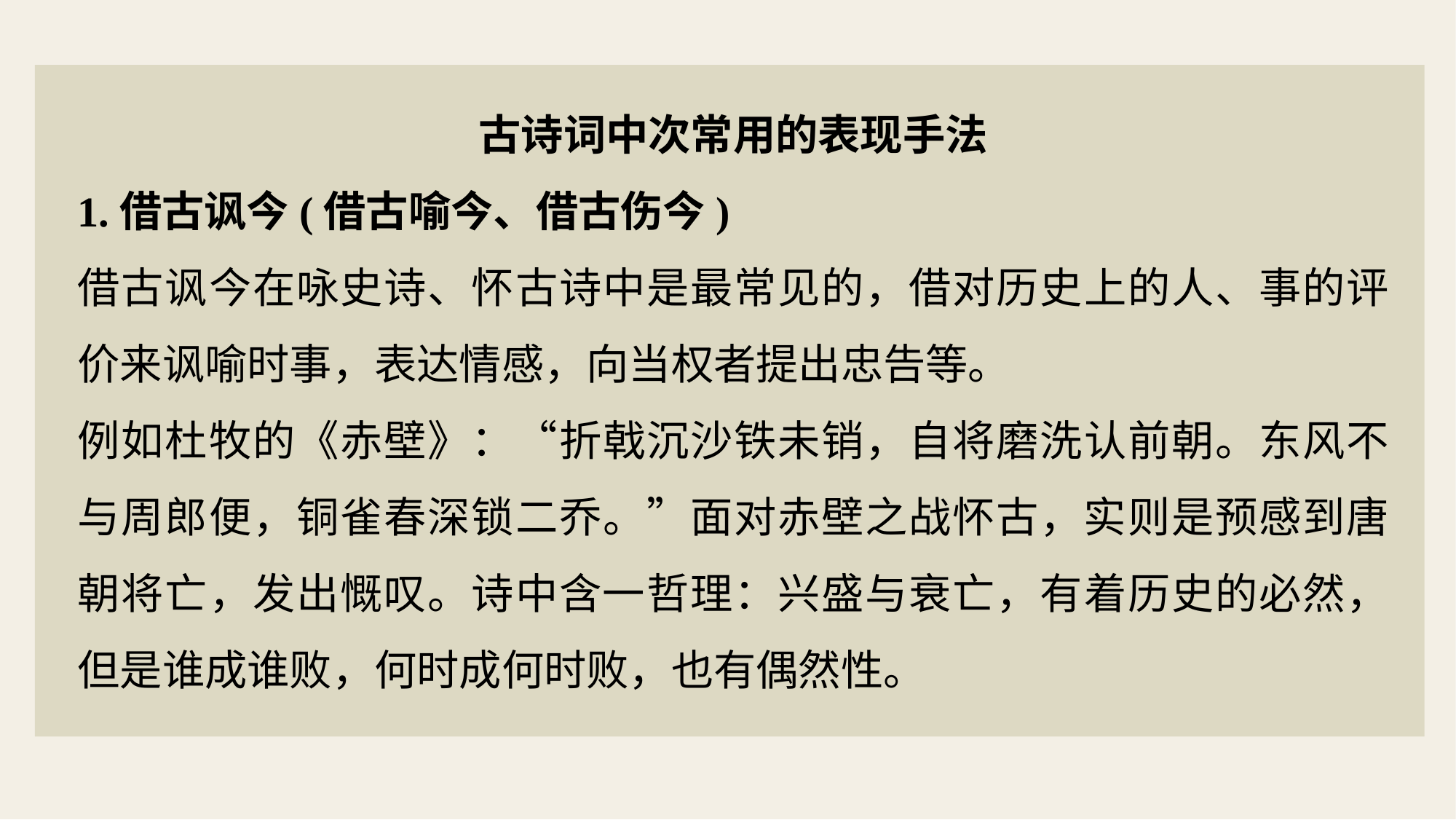

古诗词中次常用的表现手法
1.借古讽今(借古喻今、借古伤今)
借古讽今在咏史诗、怀古诗中是最常见的，借对历史上的人、事的评价来讽喻时事，表达情感，向当权者提出忠告等。
例如杜牧的《赤壁》：“折戟沉沙铁未销，自将磨洗认前朝。东风不与周郎便，铜雀春深锁二乔。”面对赤壁之战怀古，实则是预感到唐朝将亡，发出慨叹。诗中含一哲理：兴盛与衰亡，有着历史的必然，但是谁成谁败，何时成何时败，也有偶然性。